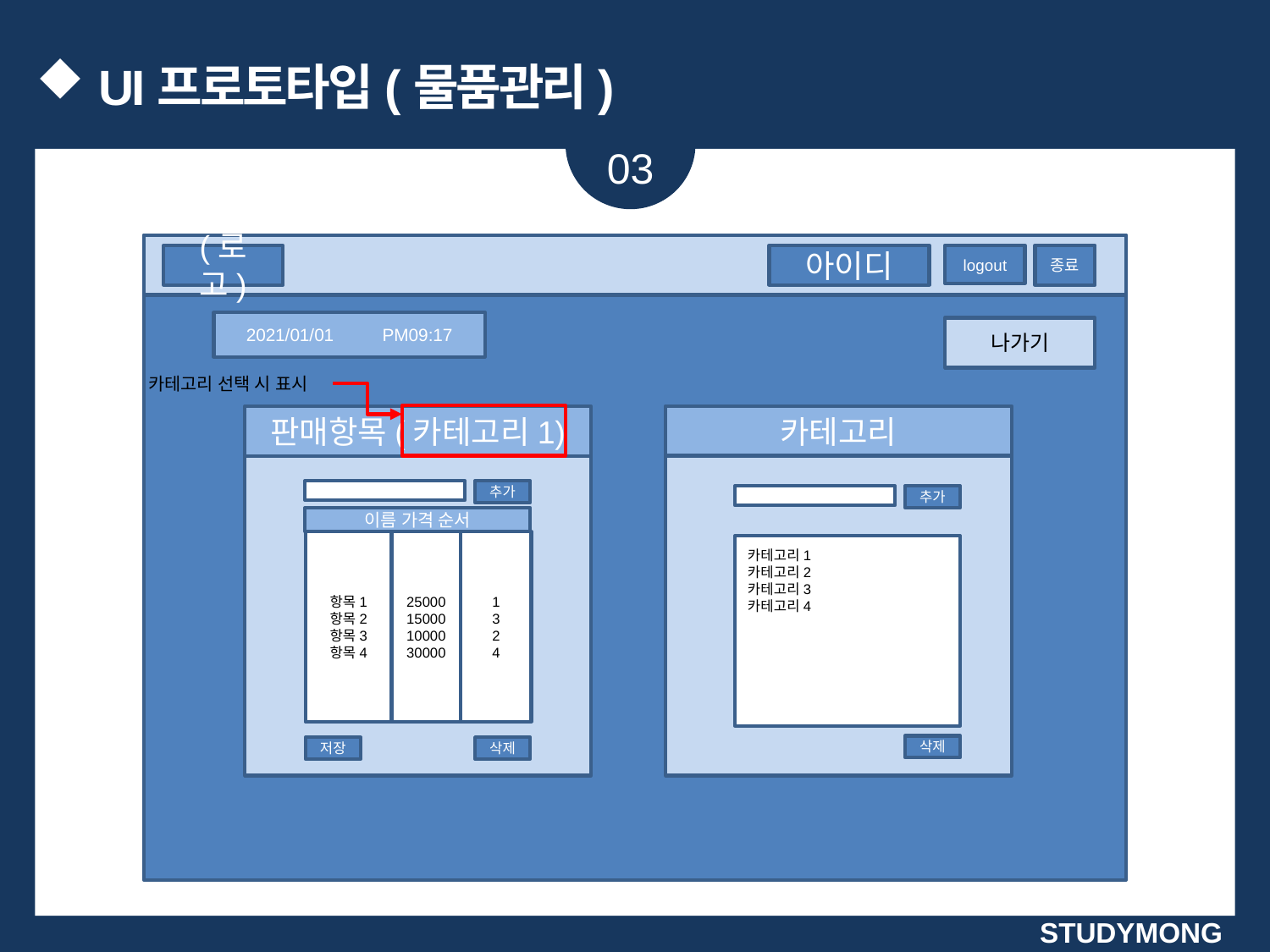

UI프로토타입(물품관리)

03

(로고)
아이디
logout
종료
2021/01/01          PM09:17
나가기
카테고리 선택 시 표시

카테고리
판매항목(카테고리1)

추가

추가
이름 가격 순서

25000
15000
10000
30000
1
3
2
4
항목1
항목2
항목3
항목4
카테고리1
카테고리2
카테고리3
카테고리4

삭제
삭제
저장
STUDYMONG